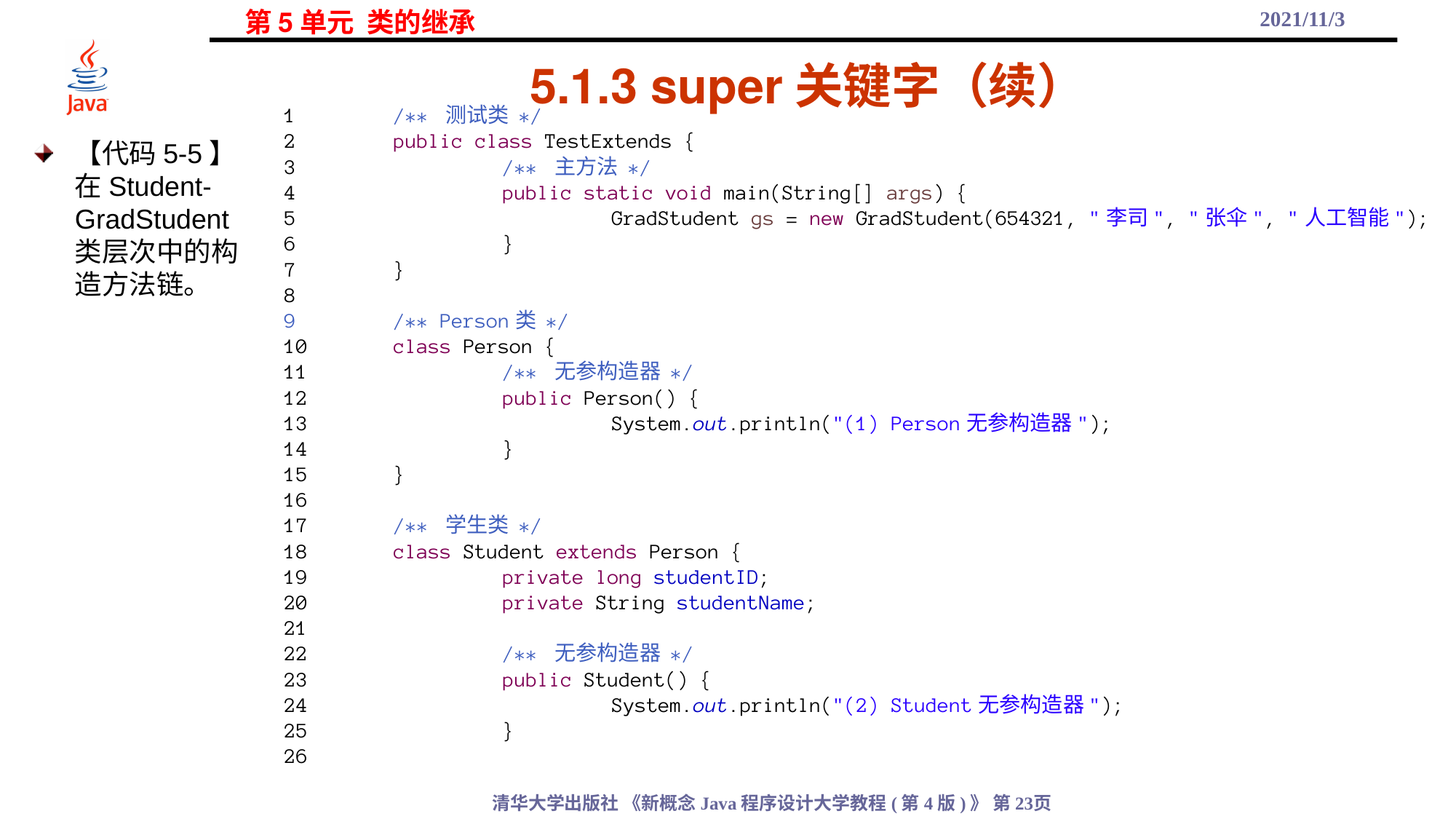

2021/11/3
# 5.1.3 super关键字（续）
1	/** 测试类 */
2	public class TestExtends {
3		/** 主方法 */
4		public static void main(String[] args) {
5			GradStudent gs = new GradStudent(654321, "李司", "张伞", "人工智能");
6		}
7	}
8
9	/** Person类 */
10	class Person {
11		/** 无参构造器 */
12		public Person() {
13			System.out.println("(1) Person无参构造器");
14		}
15	}
16
17	/** 学生类 */
18	class Student extends Person {
19		private long studentID;
20		private String studentName;
21
22		/** 无参构造器 */
23		public Student() {
24			System.out.println("(2) Student无参构造器");
25		}
26
【代码5-5】在Student-GradStudent类层次中的构造方法链。